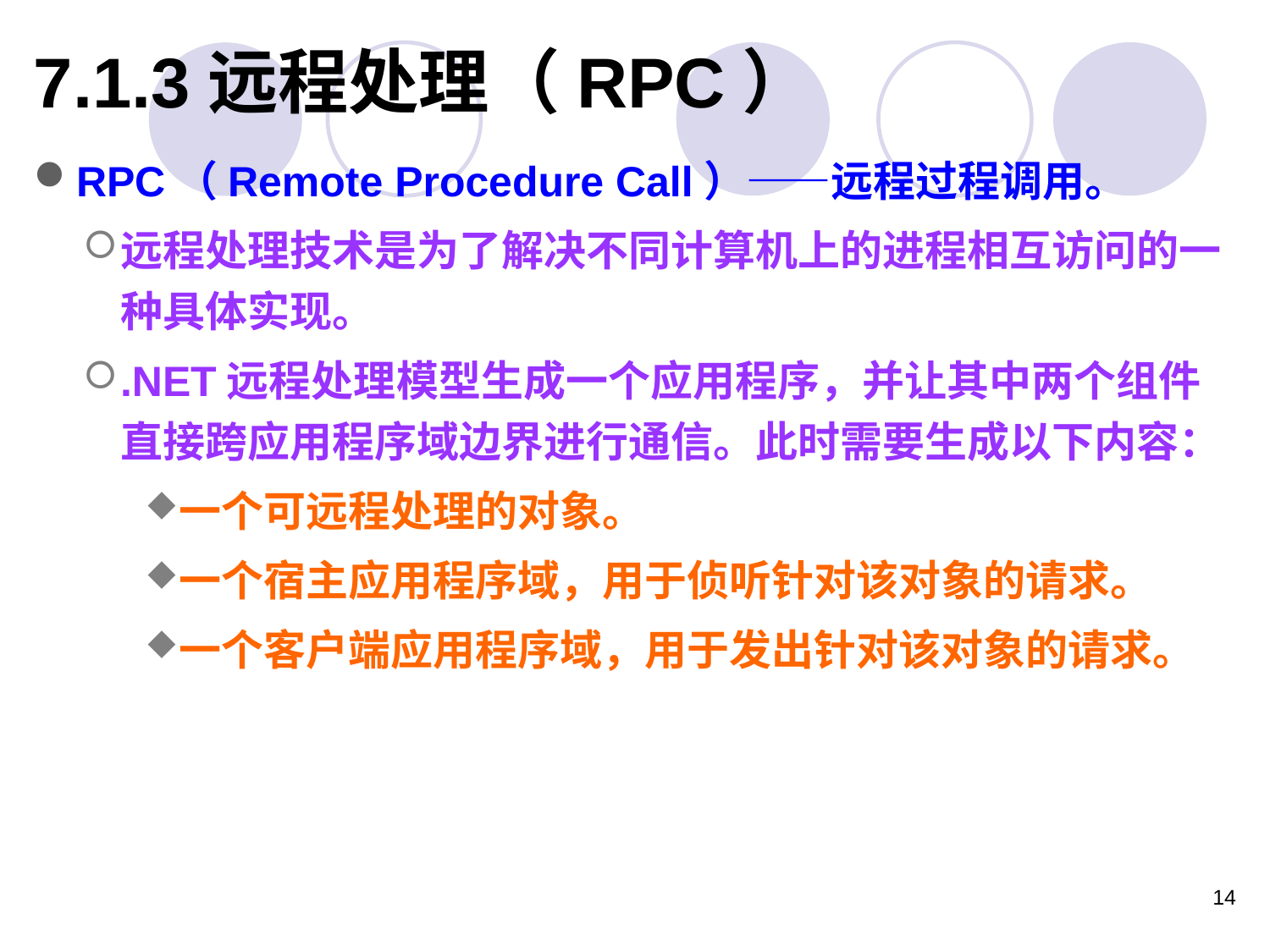

# 7.1.3远程处理（RPC）
RPC（Remote Procedure Call）——远程过程调用。
远程处理技术是为了解决不同计算机上的进程相互访问的一种具体实现。
.NET远程处理模型生成一个应用程序，并让其中两个组件直接跨应用程序域边界进行通信。此时需要生成以下内容：
一个可远程处理的对象。
一个宿主应用程序域，用于侦听针对该对象的请求。
一个客户端应用程序域，用于发出针对该对象的请求。

14